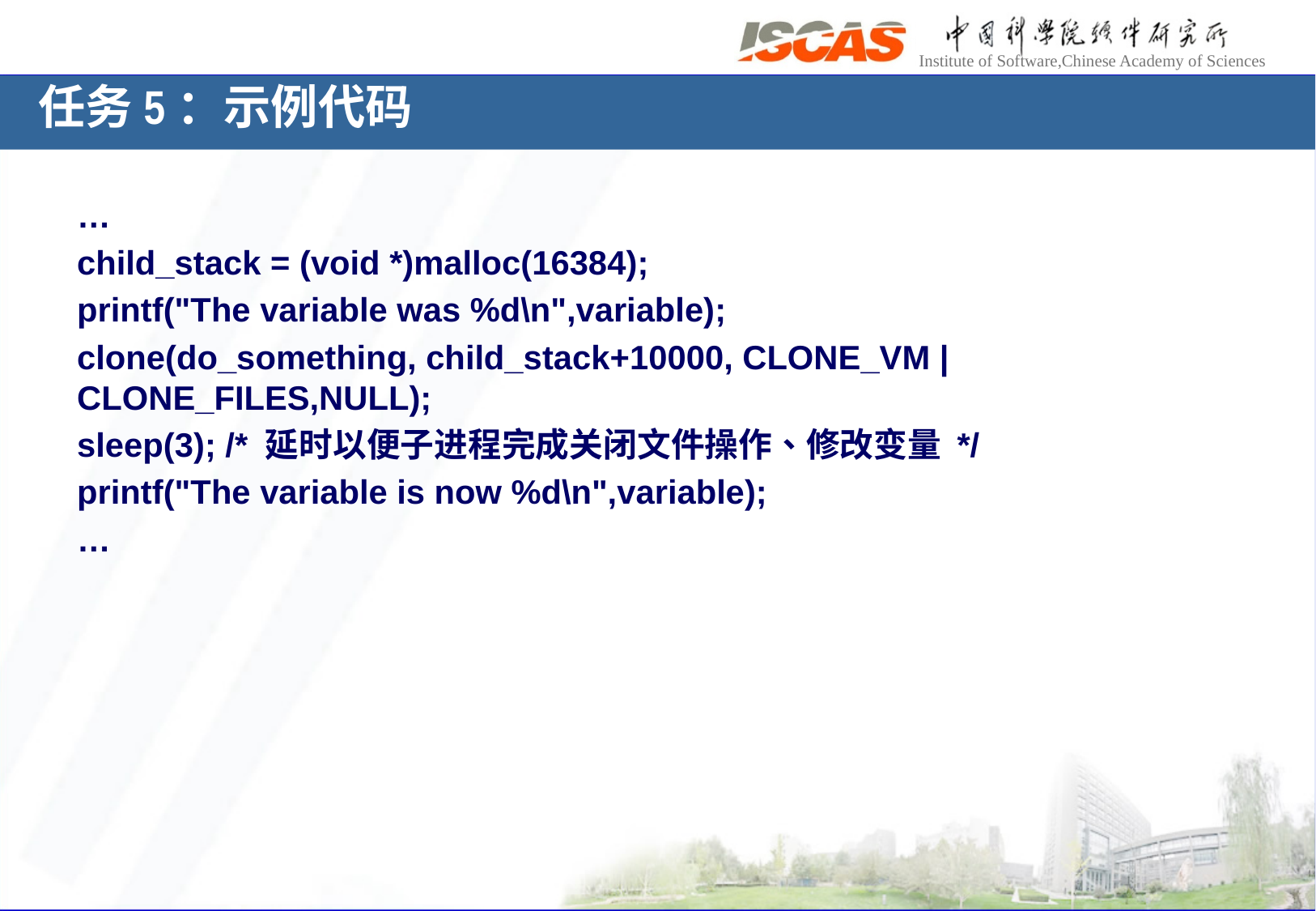

# 任务5：示例代码
…
child_stack = (void *)malloc(16384);
printf("The variable was %d\n",variable);
clone(do_something, child_stack+10000, CLONE_VM |CLONE_FILES,NULL);
sleep(3); /* 延时以便子进程完成关闭文件操作、修改变量 */
printf("The variable is now %d\n",variable);
…